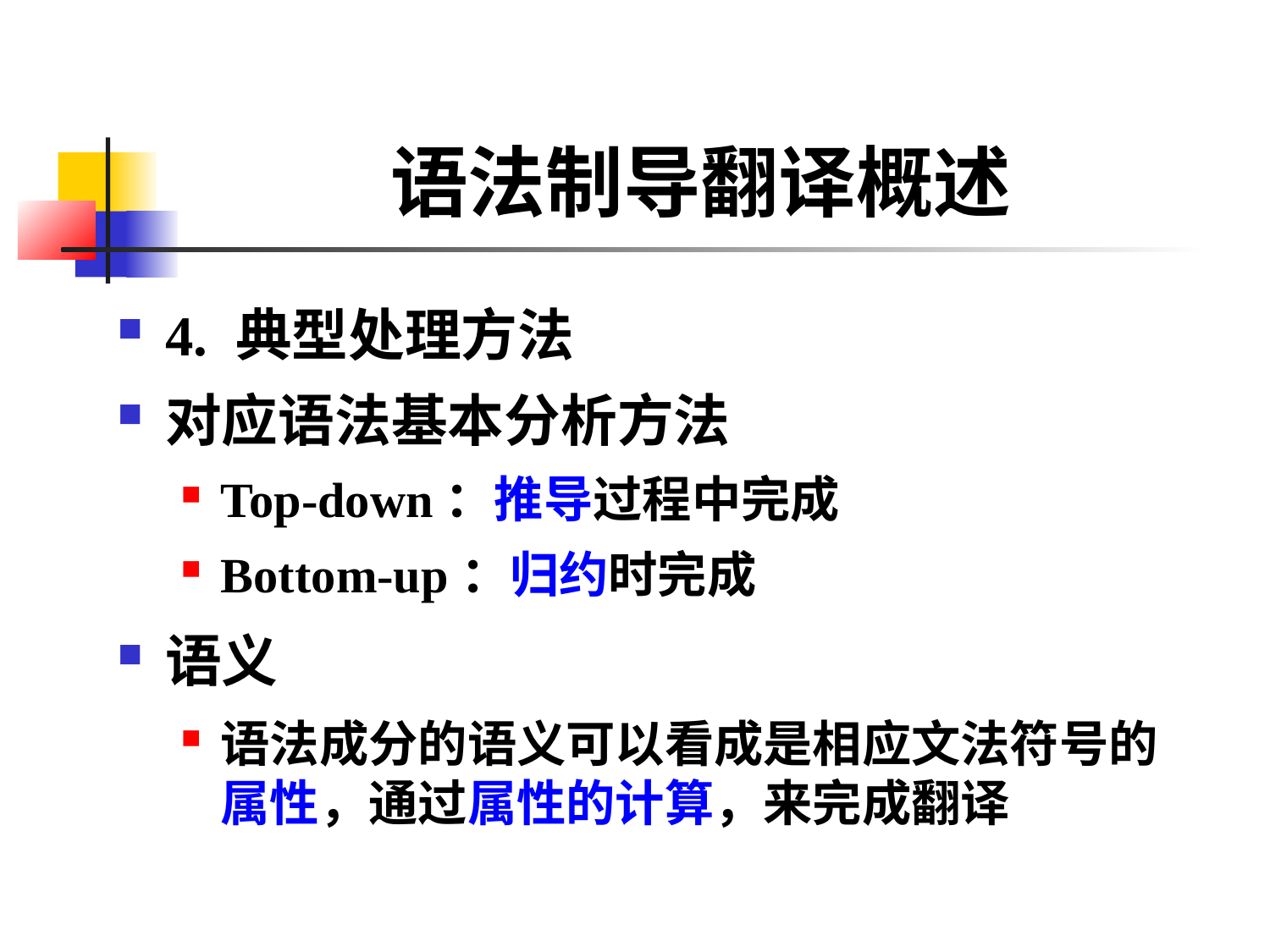

语法制导翻译概述
4. 典型处理方法
对应语法基本分析方法
Top-down：推导过程中完成
Bottom-up：归约时完成
语义
语法成分的语义可以看成是相应文法符号的属性，通过属性的计算，来完成翻译